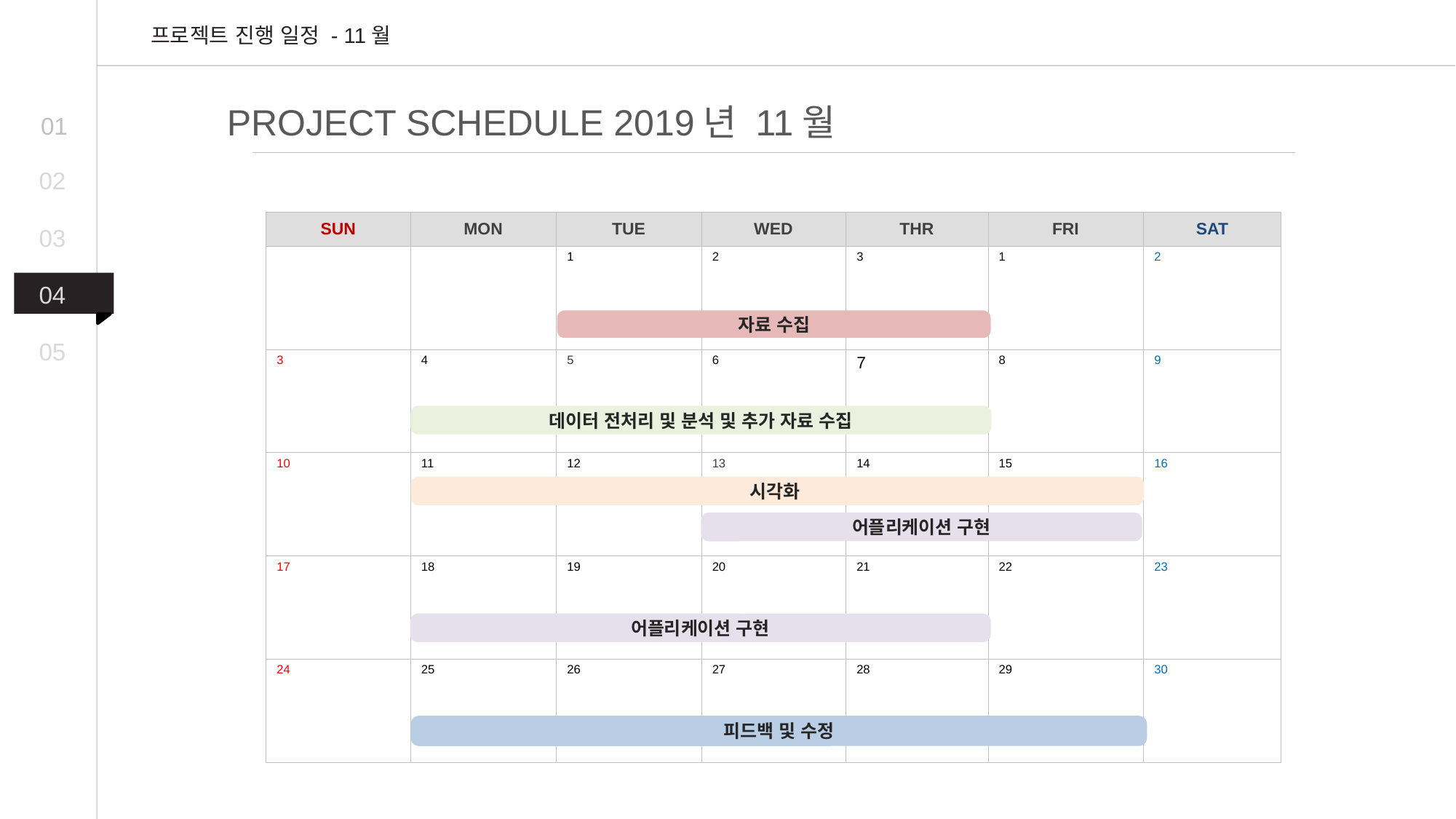

프로젝트 진행 일정 - 11월
PROJECT SCHEDULE 2019년 11월
01
02
| SUN | MON | TUE | WED | THR | FRI | SAT |
| --- | --- | --- | --- | --- | --- | --- |
|  |  | 1 | 2 | 3 | 1 | 2 |
| 3 | 4 | 5 | 6 | 7 | 8 | 9 |
| 10 | 11 | 12 | 13 | 14 | 15 | 16 |
| 17 | 18 | 19 | 20 | 21 | 22 | 23 |
| 24 | 25 | 26 | 27 | 28 | 29 | 30 |
03

04
자료 수집

05
데이터 전처리 및 분석 및 추가 자료 수집
시각화
어플리케이션 구현
어플리케이션 구현
피드백 및 수정